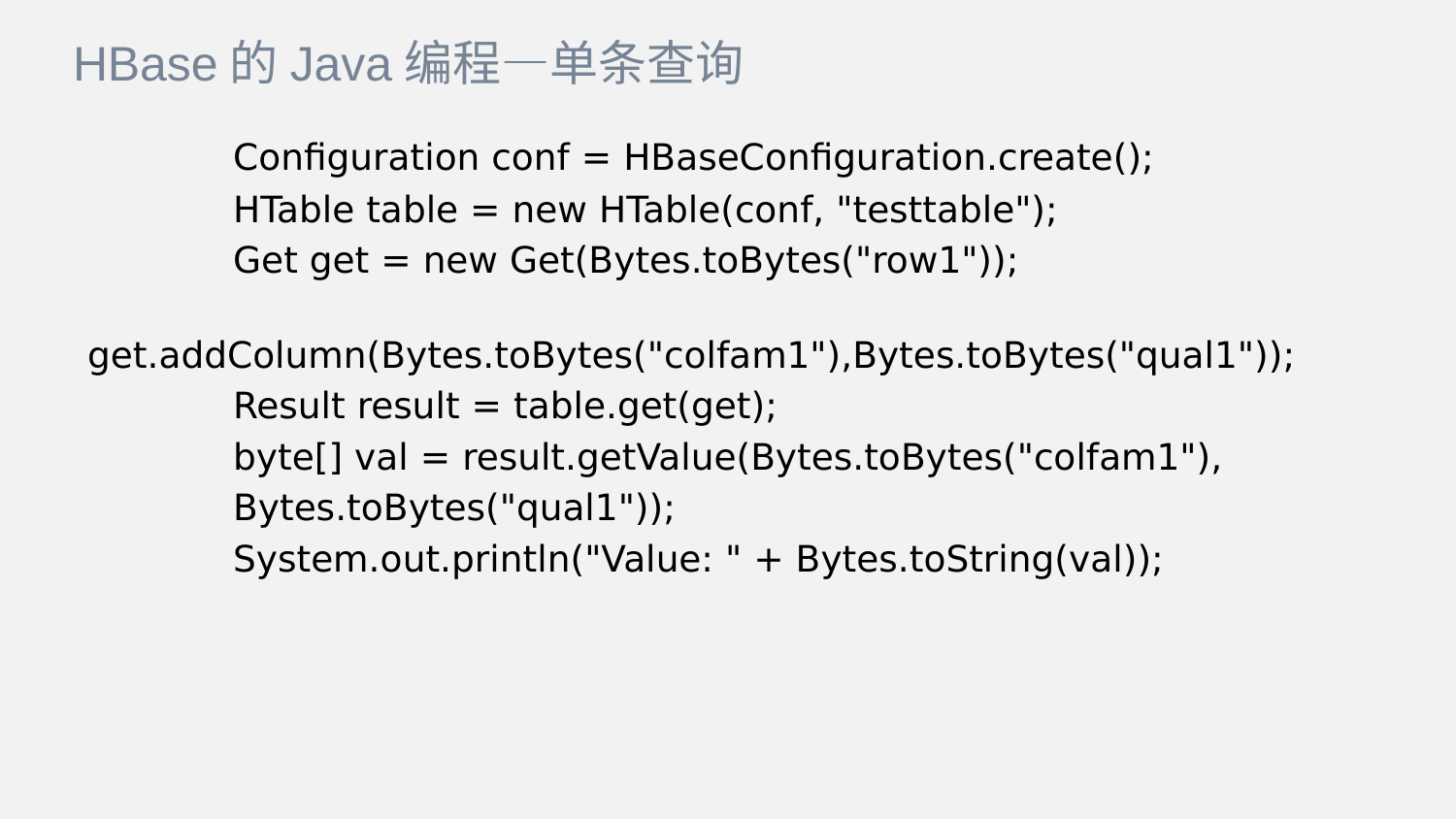

HBase的Java编程—单条查询
	Configuration conf = HBaseConfiguration.create();
	HTable table = new HTable(conf, "testtable");
	Get get = new Get(Bytes.toBytes("row1"));
	get.addColumn(Bytes.toBytes("colfam1"),Bytes.toBytes("qual1"));
	Result result = table.get(get);
	byte[] val = result.getValue(Bytes.toBytes("colfam1"),
	Bytes.toBytes("qual1"));
	System.out.println("Value: " + Bytes.toString(val));